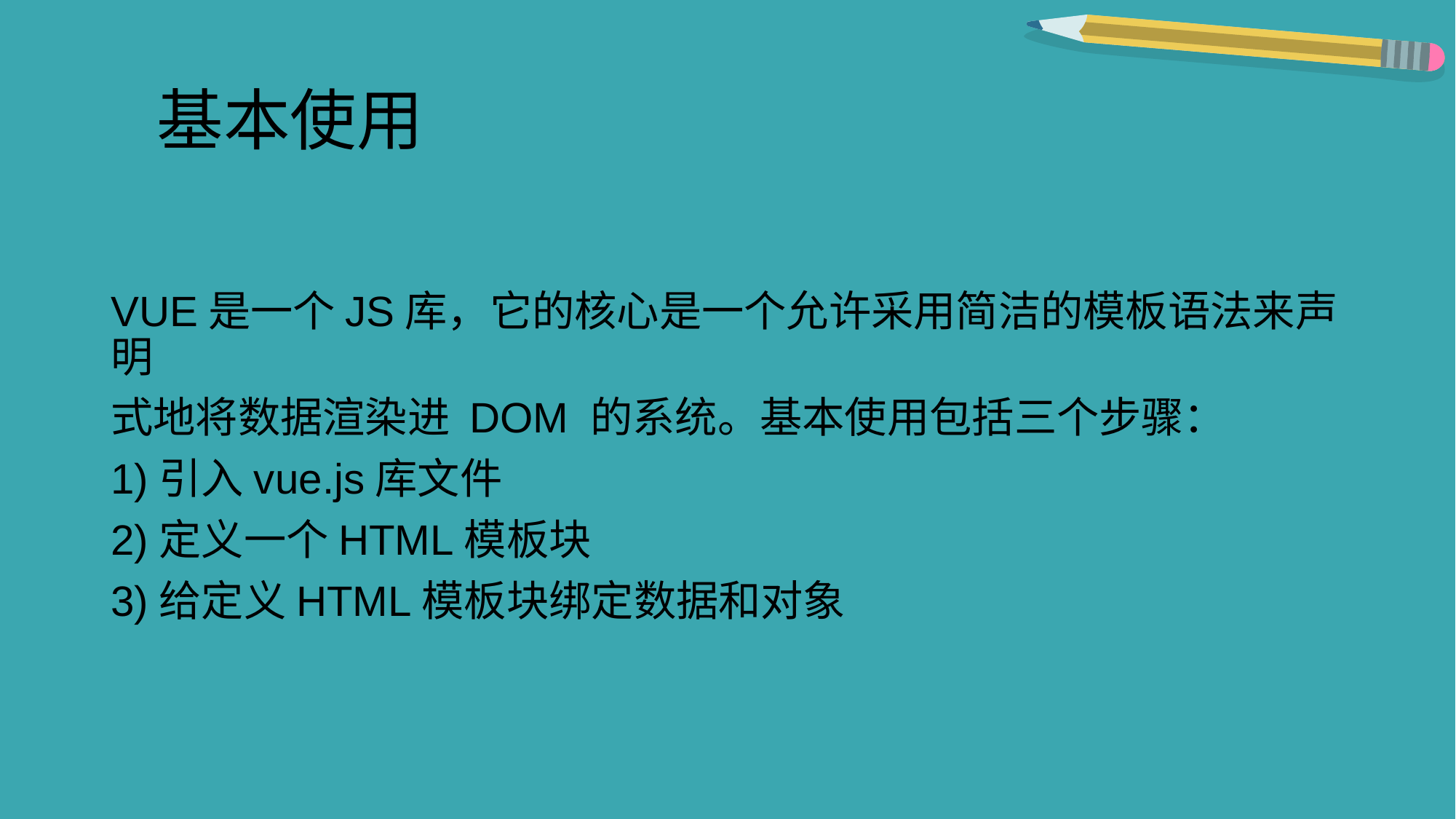

# 基本使用

VUE是一个JS库，它的核心是一个允许采用简洁的模板语法来声明
式地将数据渲染进 DOM 的系统。基本使用包括三个步骤：
1)引入vue.js库文件
2)定义一个HTML模板块
3)给定义HTML模板块绑定数据和对象